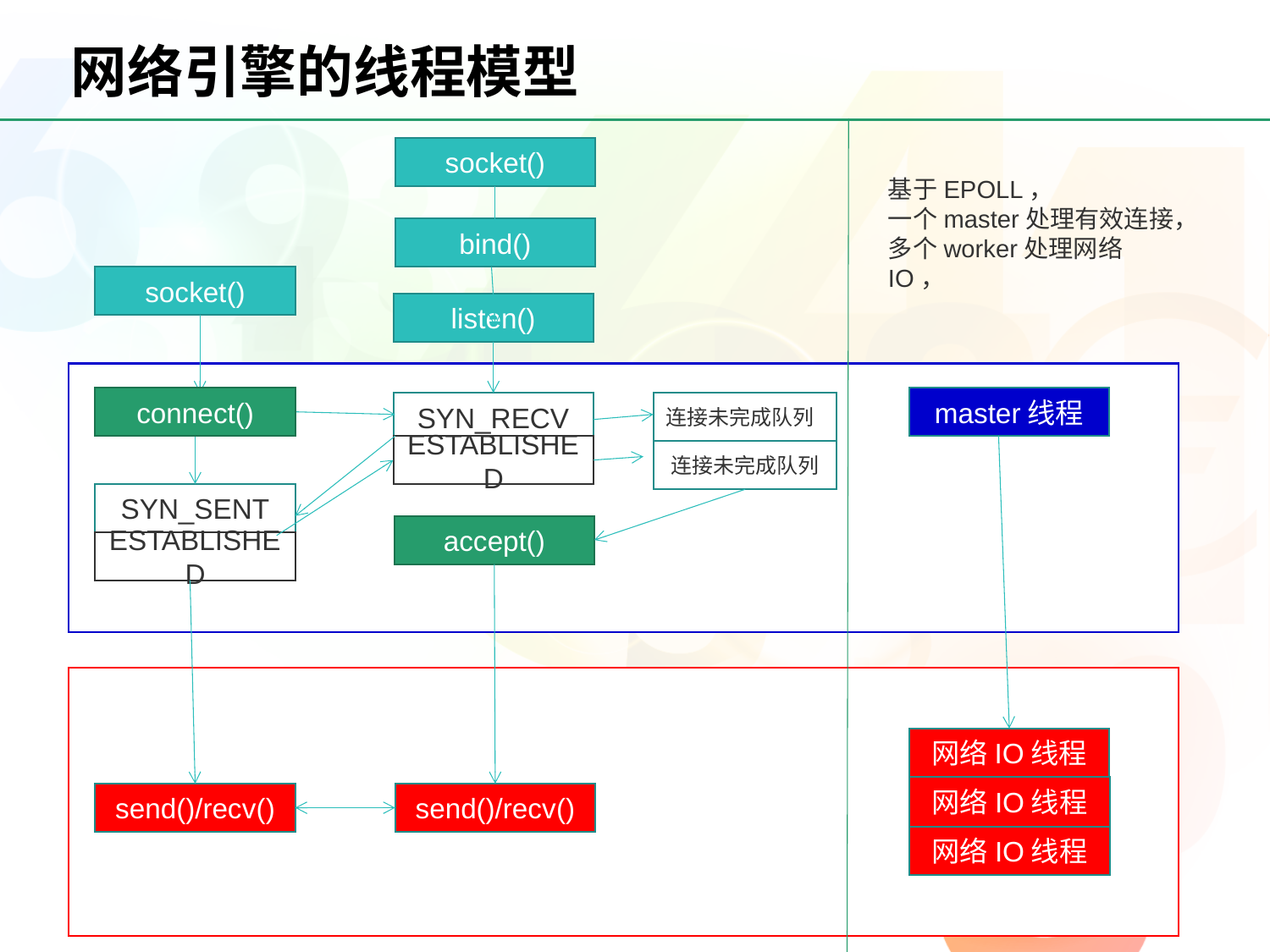

# 网络引擎的线程模型
socket()

基于EPOLL，
一个master处理有效连接，
多个worker处理网络IO，
bind()
socket()
listen()

connect()
master线程
SYN_RECV
连接未完成队列
ESTABLISHED
连接未完成队列
SYN_SENT
accept()
ESTABLISHED

网络IO线程
网络IO线程
send()/recv()
send()/recv()
网络IO线程